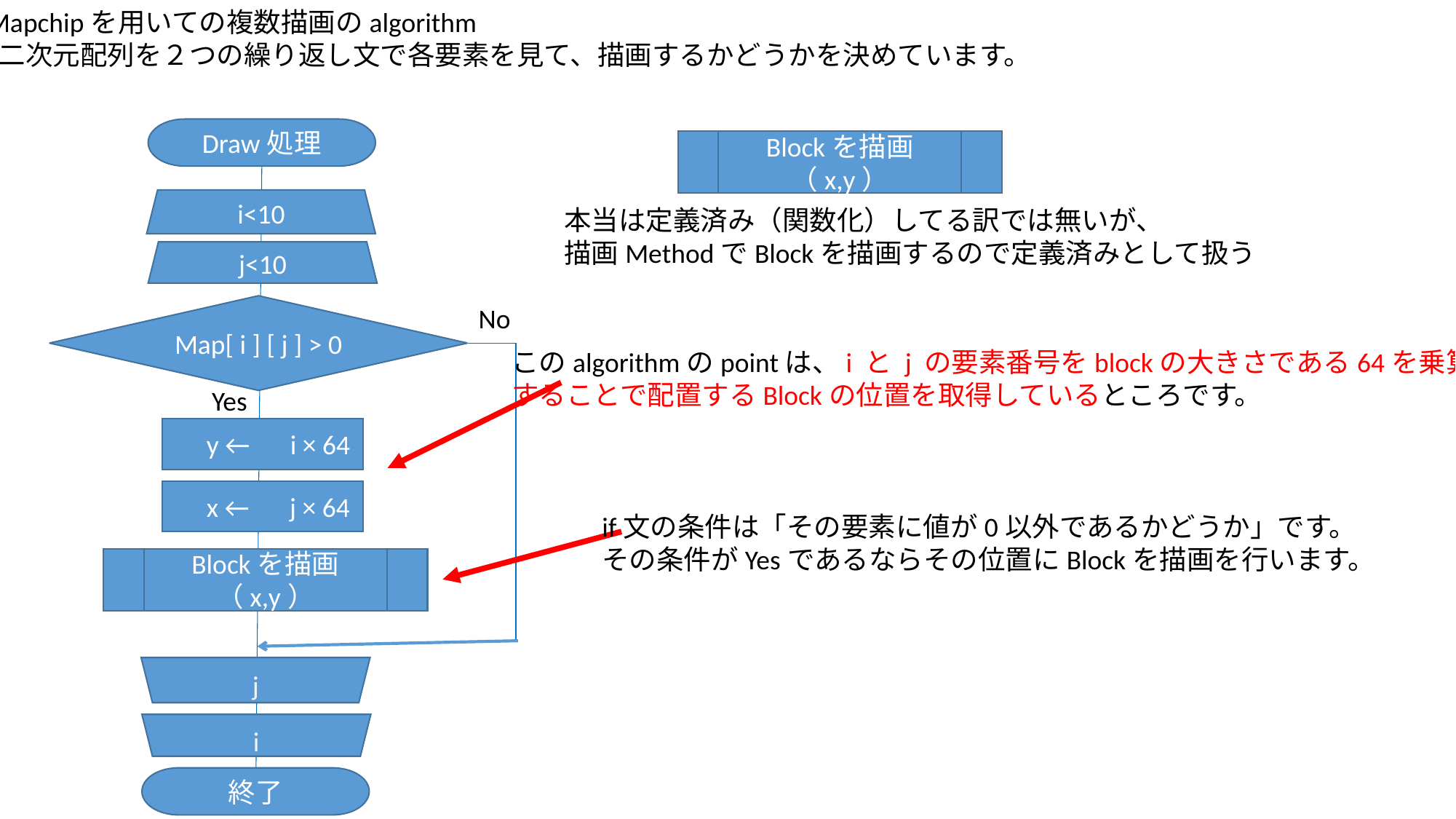

・Mapchipを用いての複数描画のalgorithm
　二次元配列を２つの繰り返し文で各要素を見て、描画するかどうかを決めています。
Draw処理
Blockを描画（x,y）
i<10
本当は定義済み（関数化）してる訳では無いが、
描画MethodでBlockを描画するので定義済みとして扱う
j<10
Map[ i ] [ j ] > 0
No
このalgorithmのpointは、i と j の要素番号をblockの大きさである64を乗算
することで配置するBlockの位置を取得しているところです。
Yes
　y ←　i × 64
　x ←　j × 64
if文の条件は「その要素に値が0以外であるかどうか」です。
その条件がYesであるならその位置にBlockを描画を行います。

Blockを描画（x,y）

j

i
終了